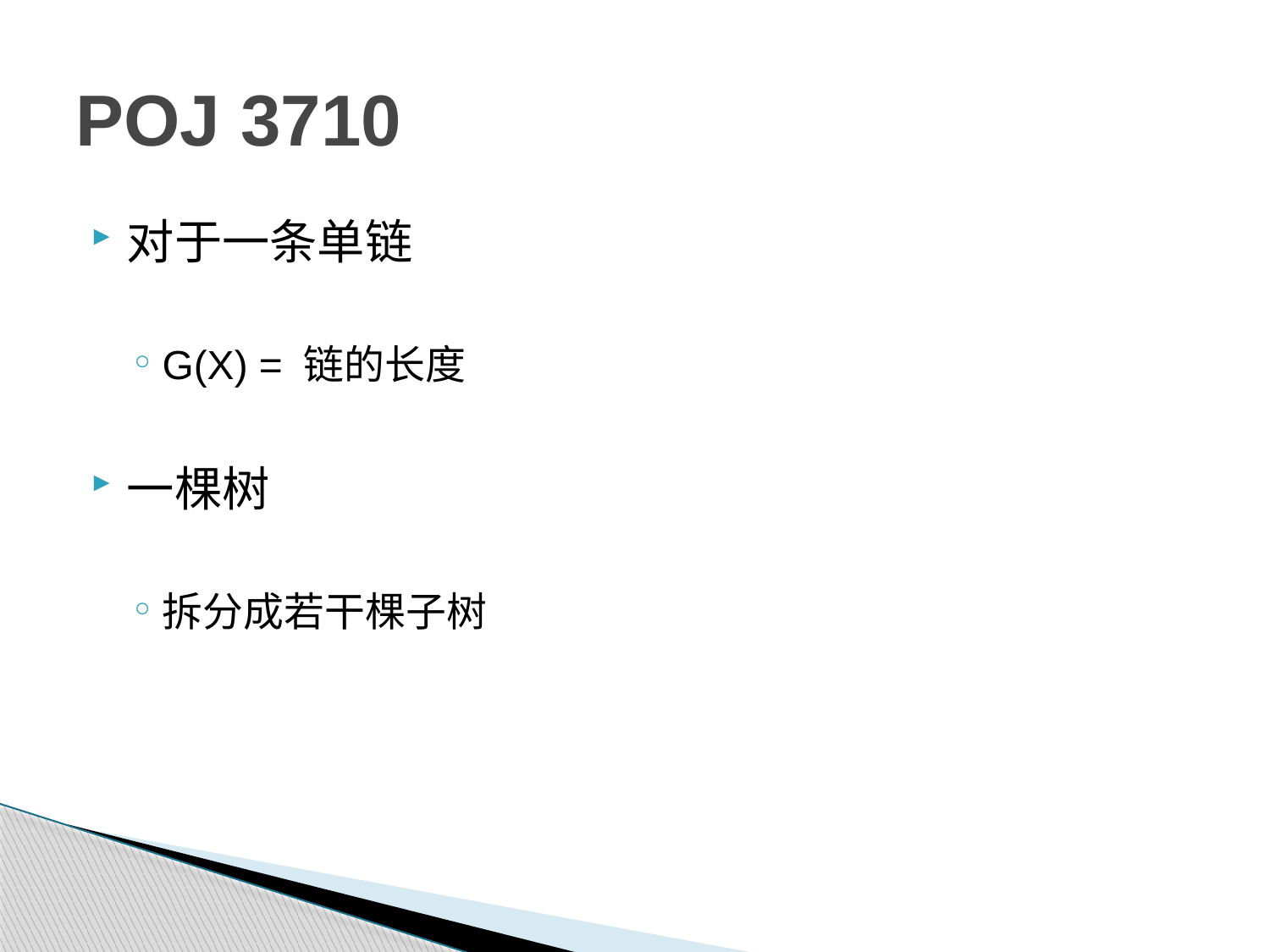

# POJ 3710
对于一条单链

G(X) = 链的长度

一棵树

拆分成若干棵子树